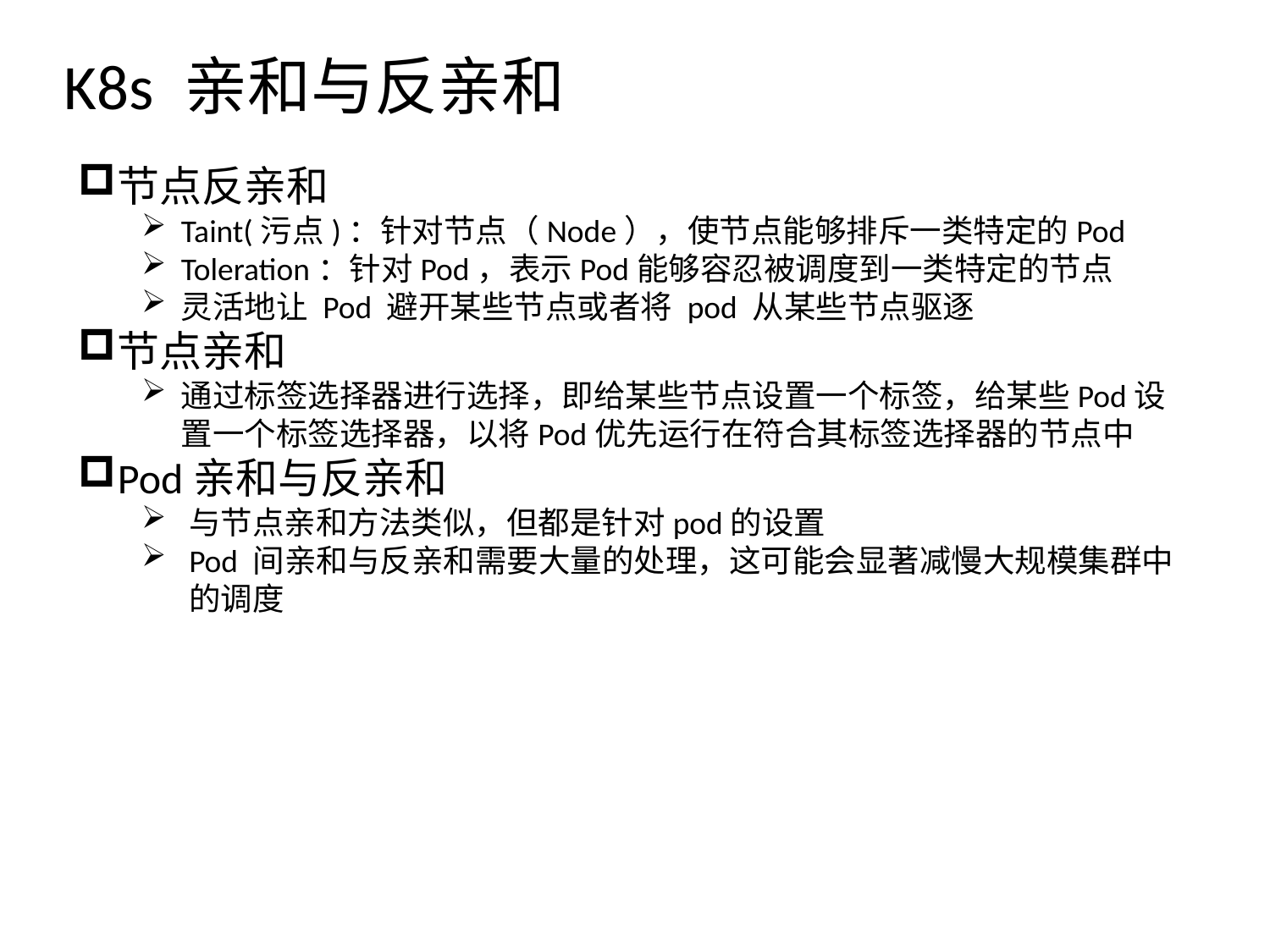

K8s 亲和与反亲和
节点反亲和
Taint(污点)：针对节点（Node），使节点能够排斥一类特定的Pod
Toleration：针对Pod，表示Pod能够容忍被调度到一类特定的节点
灵活地让 Pod 避开某些节点或者将 pod 从某些节点驱逐
节点亲和
通过标签选择器进行选择，即给某些节点设置一个标签，给某些Pod设置一个标签选择器，以将Pod优先运行在符合其标签选择器的节点中
Pod亲和与反亲和
与节点亲和方法类似，但都是针对pod的设置
Pod 间亲和与反亲和需要大量的处理，这可能会显著减慢大规模集群中的调度